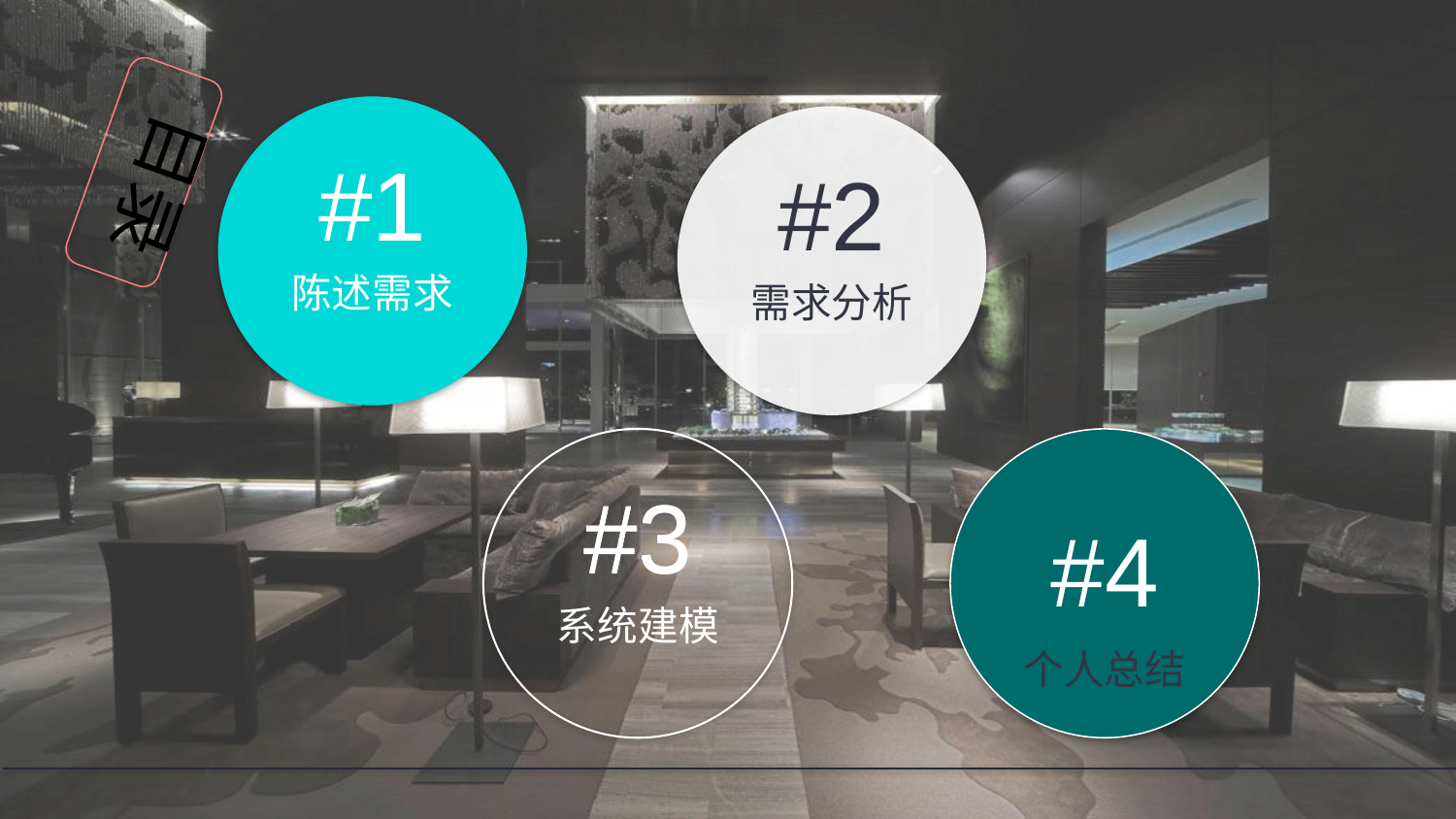

#1
陈述需求
目录

#2
需求分析

#3
#3
系统建模

#4
个人总结